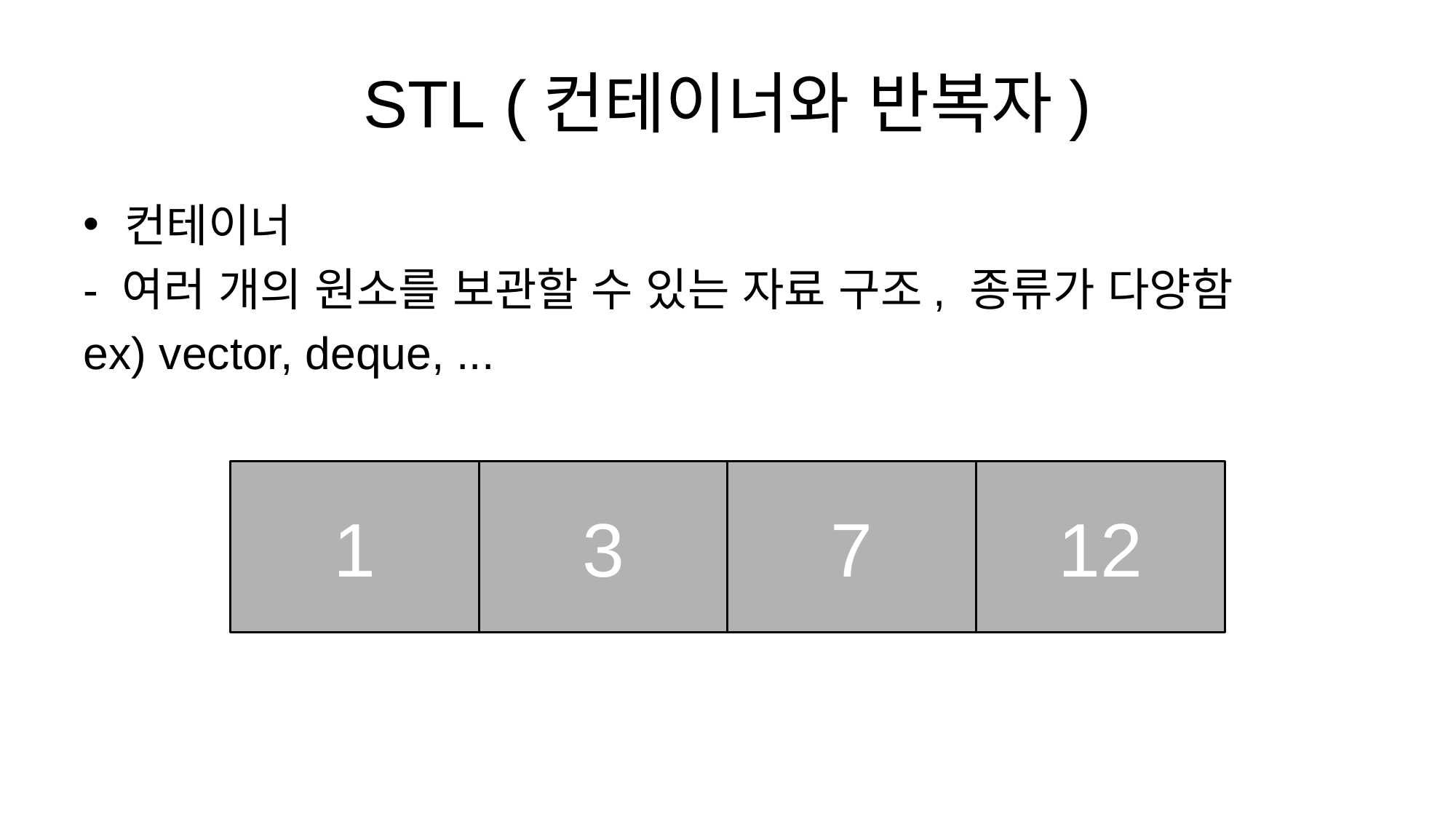

# STL (컨테이너와 반복자)
컨테이너
- 여러 개의 원소를 보관할 수 있는 자료 구조, 종류가 다양함
ex) vector, deque, ...

1
3
7
12